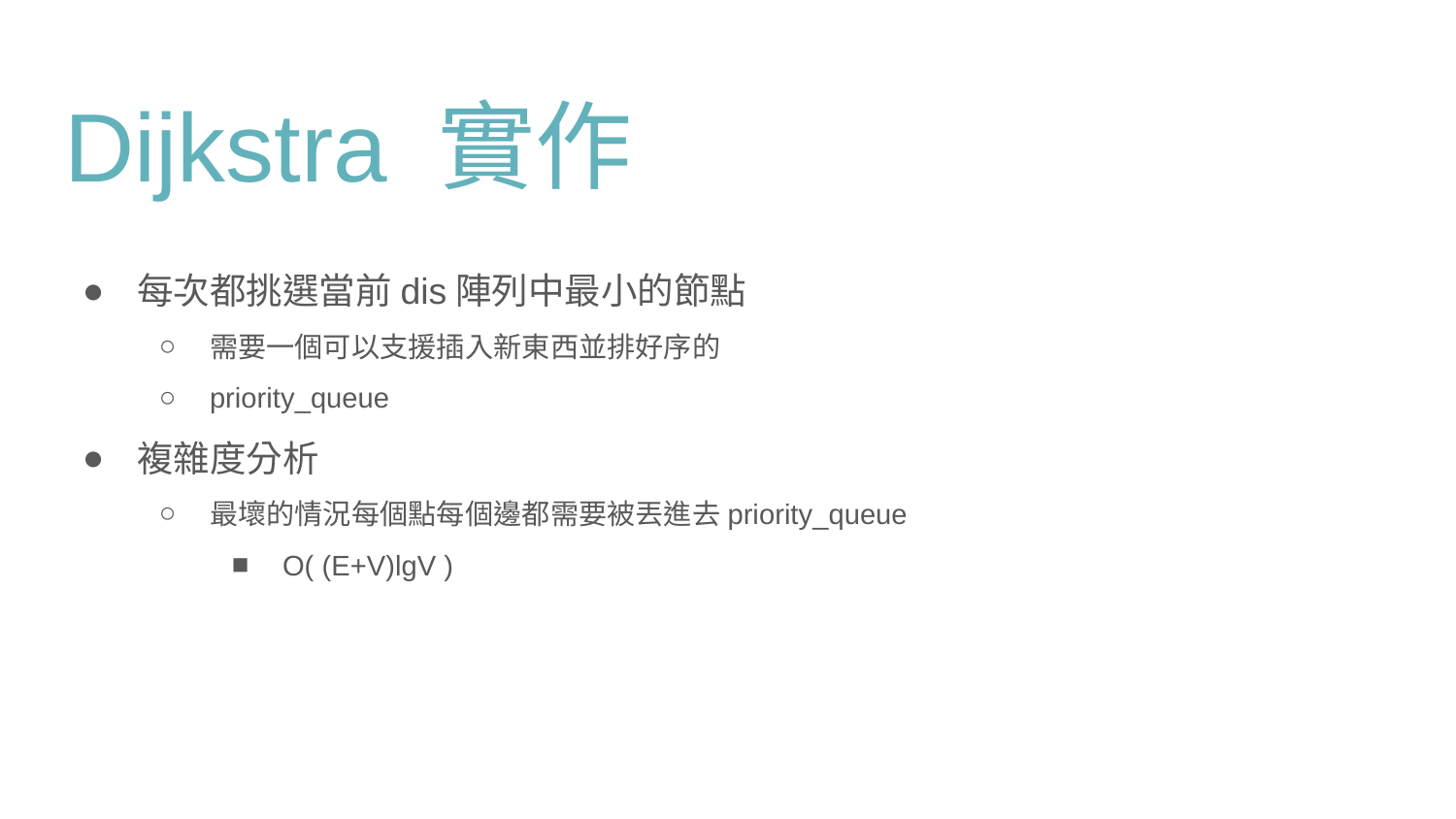

# Dijkstra 實作
每次都挑選當前dis陣列中最小的節點
需要一個可以支援插入新東西並排好序的
priority_queue
複雜度分析
最壞的情況每個點每個邊都需要被丟進去priority_queue
O( (E+V)lgV )